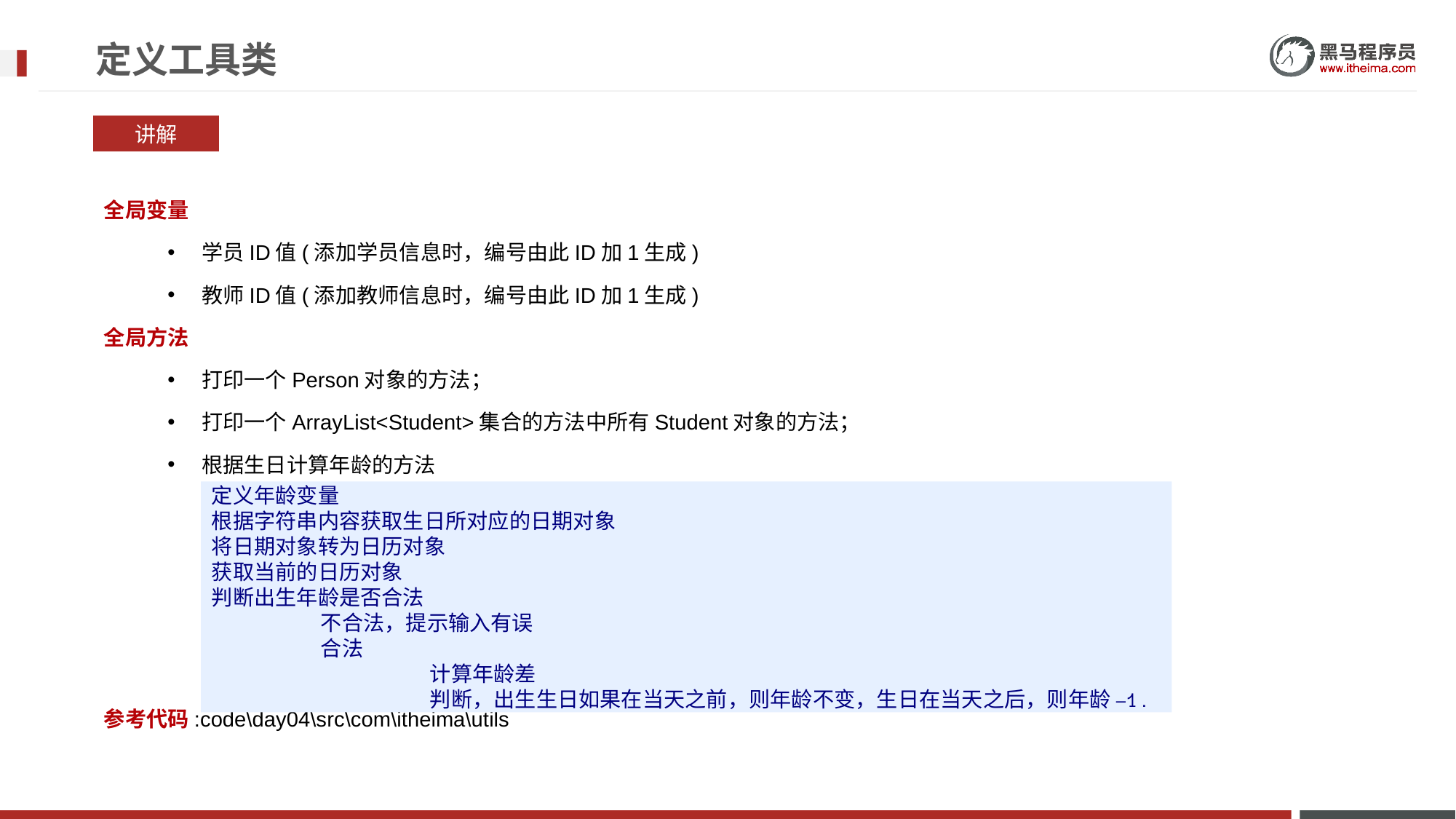

# 定义工具类
讲解
全局变量
学员ID值(添加学员信息时，编号由此ID加1生成)
教师ID值(添加教师信息时，编号由此ID加1生成)
全局方法
打印一个Person对象的方法；
打印一个ArrayList<Student>集合的方法中所有Student对象的方法；
根据生日计算年龄的方法

参考代码:code\day04\src\com\itheima\utils

定义年龄变量
根据字符串内容获取生日所对应的日期对象
将日期对象转为日历对象
获取当前的日历对象
判断出生年龄是否合法
 	不合法，提示输入有误
 	合法
 		计算年龄差
 		判断，出生生日如果在当天之前，则年龄不变，生日在当天之后，则年龄-1.